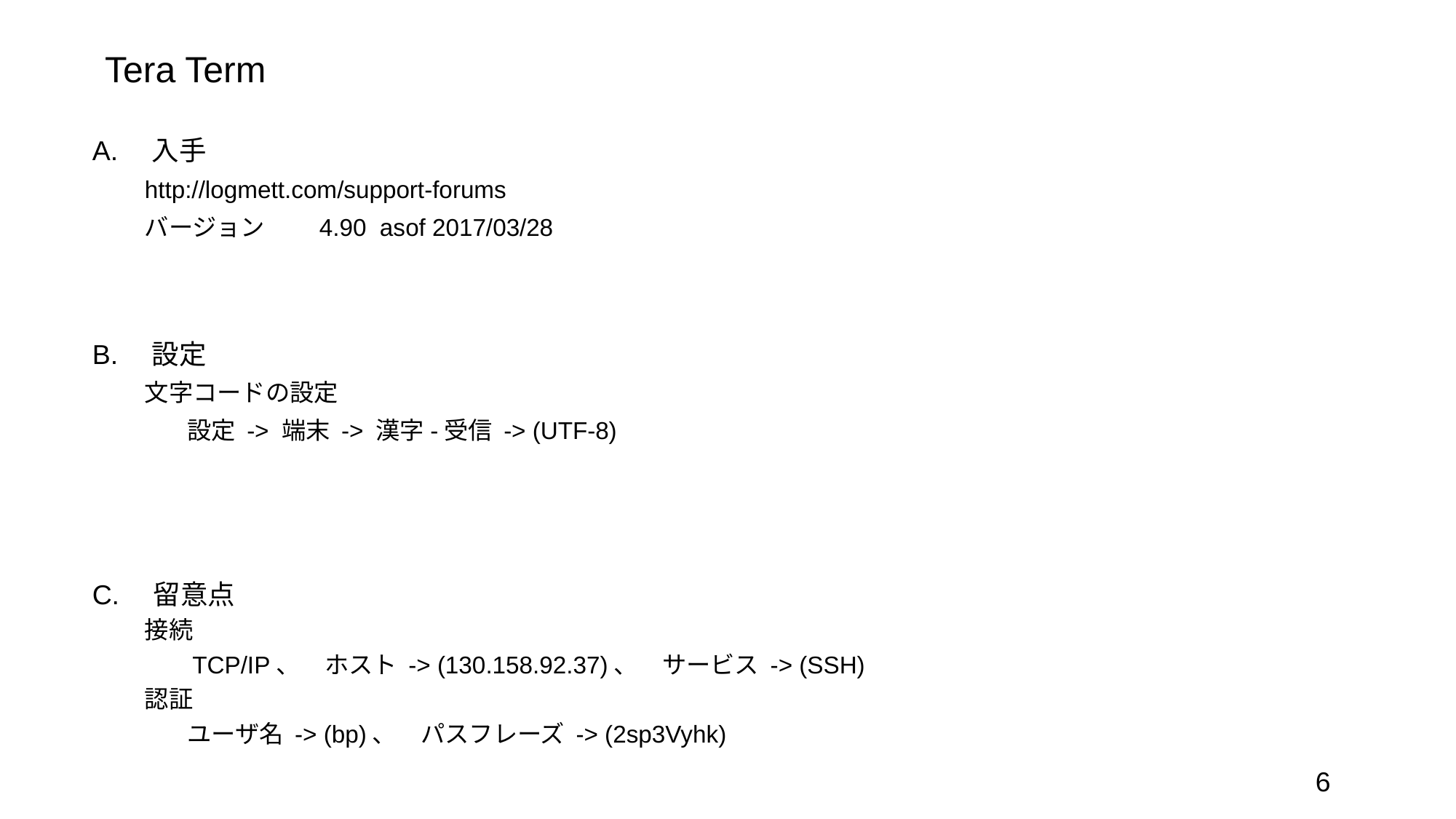

Tera Term
A.　入手
http://logmett.com/support-forums
バージョン　　4.90  asof 2017/03/28
B.　設定
文字コードの設定
　　設定 -> 端末 -> 漢字-受信 -> (UTF-8)
C.　留意点
接続
　　TCP/IP、　ホスト -> (130.158.92.37)、　サービス -> (SSH)
認証
　　ユーザ名 -> (bp)、　パスフレーズ -> (2sp3Vyhk)